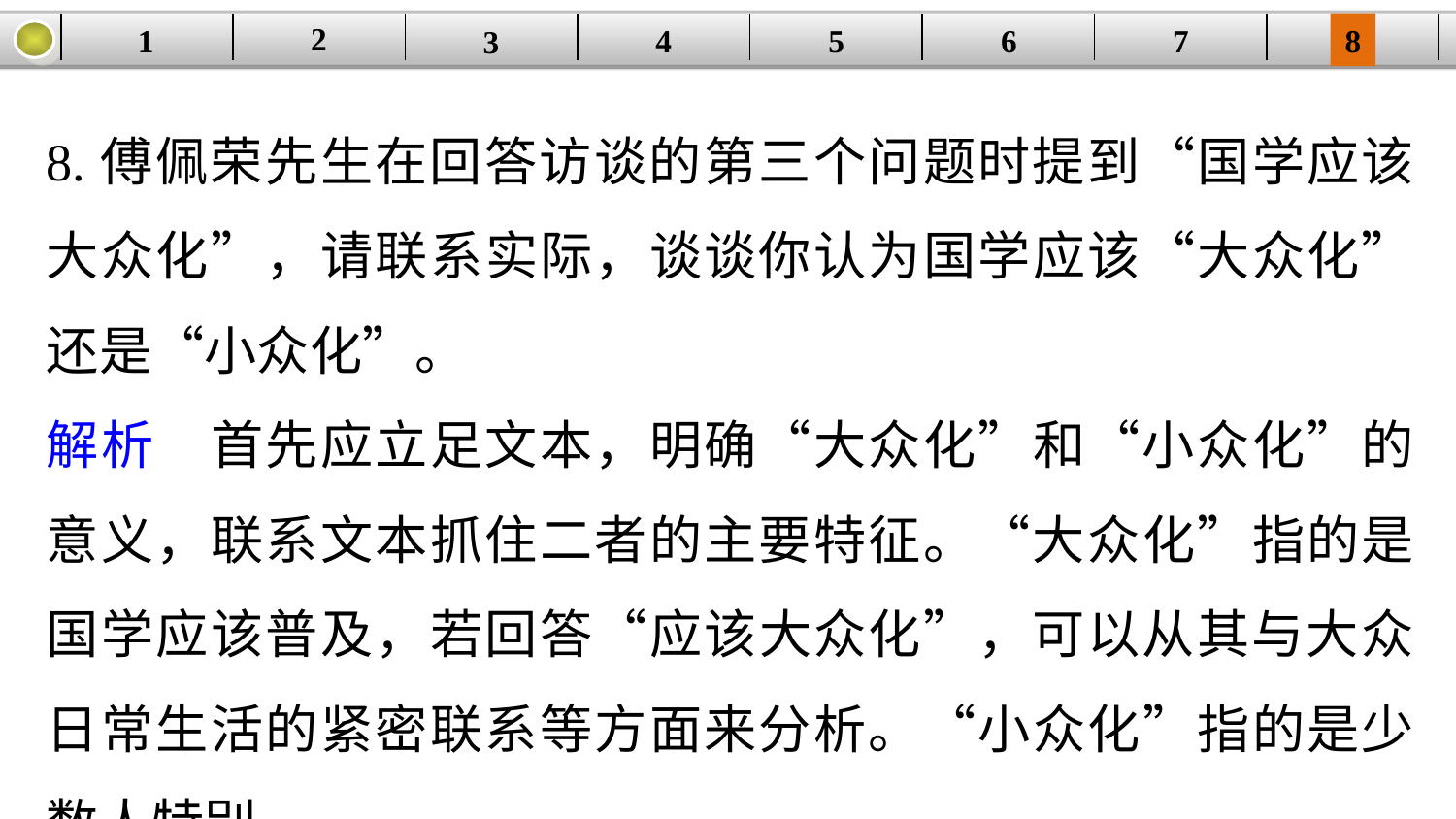

2
1
8
7
6
|  |  |  |  |  |  |  |  |
| --- | --- | --- | --- | --- | --- | --- | --- |
5
4
3

8.傅佩荣先生在回答访谈的第三个问题时提到“国学应该大众化”，请联系实际，谈谈你认为国学应该“大众化”还是“小众化”。
解析　首先应立足文本，明确“大众化”和“小众化”的意义，联系文本抓住二者的主要特征。“大众化”指的是国学应该普及，若回答“应该大众化”，可以从其与大众日常生活的紧密联系等方面来分析。“小众化”指的是少数人特别